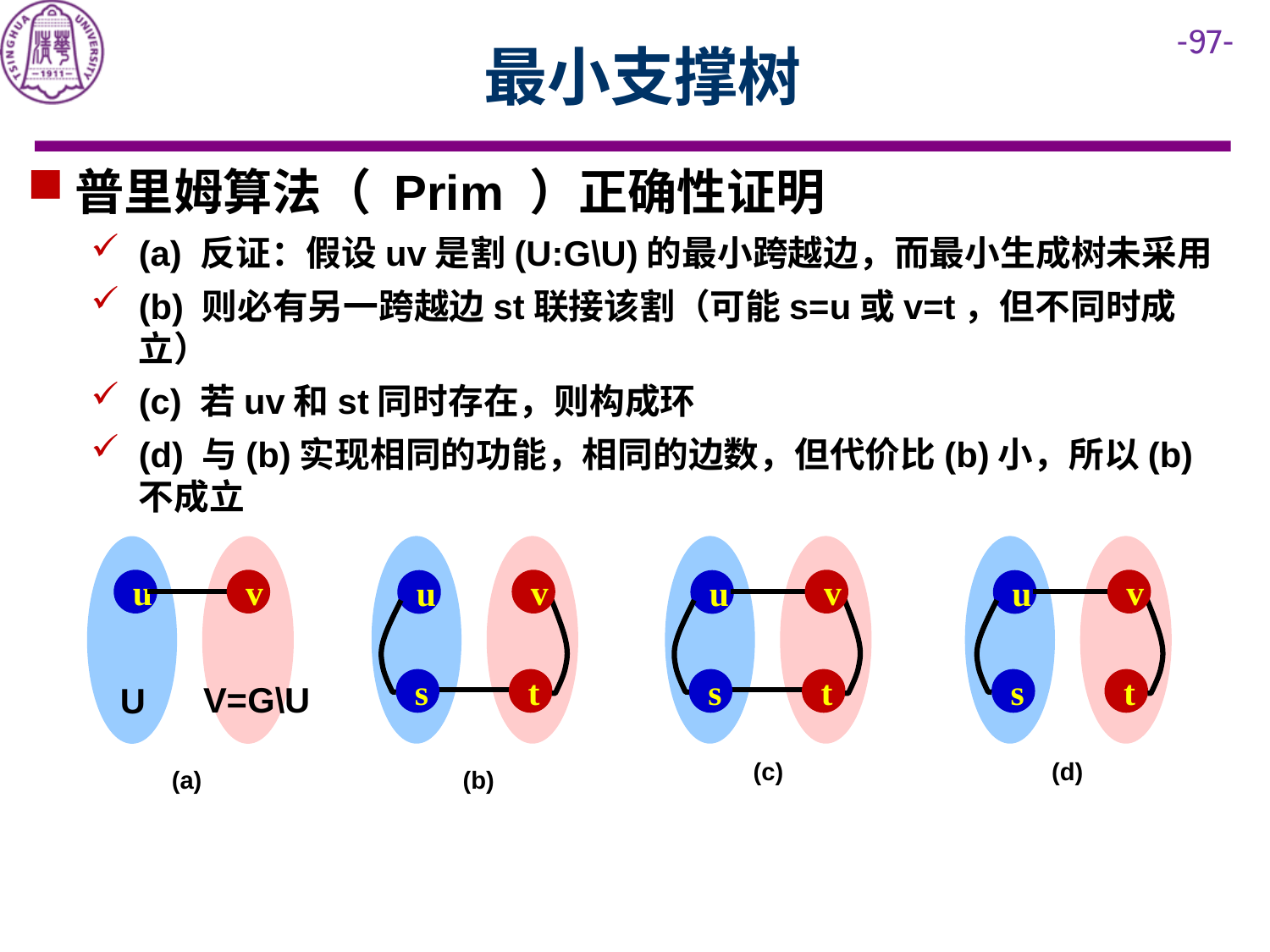

# 最小支撑树
普里姆算法（ Prim ）正确性证明
(a) 反证：假设uv是割(U:G\U)的最小跨越边，而最小生成树未采用
(b) 则必有另一跨越边st联接该割（可能s=u或v=t，但不同时成立）
(c) 若uv和st同时存在，则构成环
(d) 与(b)实现相同的功能，相同的边数，但代价比(b)小，所以(b)不成立

u
v
v
v
v
u
u
u

s
t
s
t
s
t
V=G\U
U
(c)
(d)
(b)
(a)